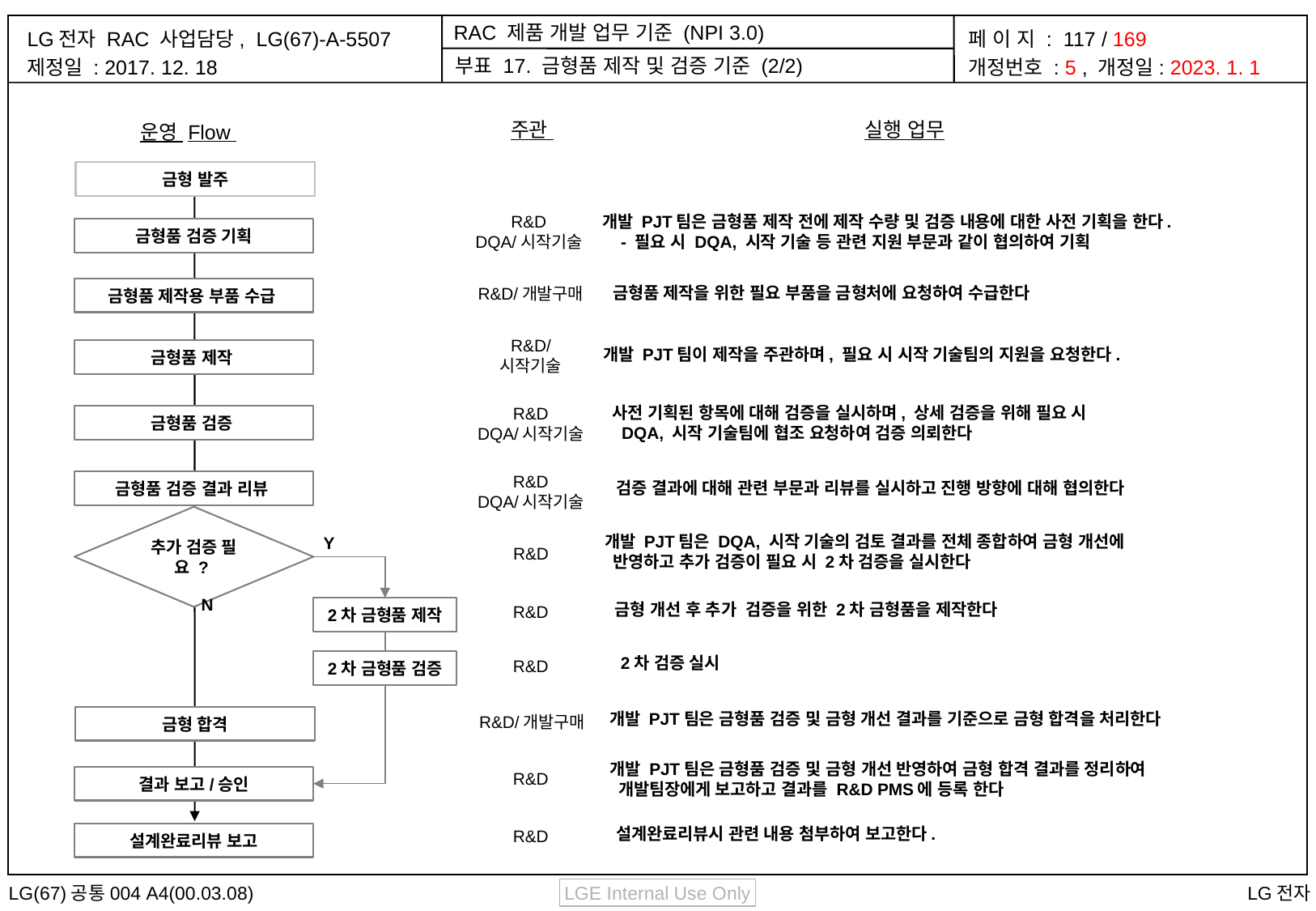

부표 17. 금형품 제작 및 검증 기준 (2/2)
주관
실행 업무
운영 Flow
금형 발주
R&D
DQA/시작기술
개발 PJT팀은 금형품 제작 전에 제작 수량 및 검증 내용에 대한 사전 기획을 한다.
    - 필요 시 DQA, 시작 기술 등 관련 지원 부문과 같이 협의하여 기획
금형품 검증 기획
금형품 제작을 위한 필요 부품을 금형처에 요청하여 수급한다
R&D/개발구매
금형품 제작용 부품 수급
R&D/
시작기술
개발 PJT팀이 제작을 주관하며, 필요 시 시작 기술팀의 지원을 요청한다.
금형품 제작
사전 기획된 항목에 대해 검증을 실시하며, 상세 검증을 위해 필요 시
  DQA, 시작 기술팀에 협조 요청하여 검증 의뢰한다
R&D
DQA/시작기술
금형품 검증
R&D
DQA/시작기술
금형품 검증 결과 리뷰
검증 결과에 대해 관련 부문과 리뷰를 실시하고 진행 방향에 대해 협의한다
개발 PJT팀은 DQA, 시작 기술의 검토 결과를 전체 종합하여 금형 개선에
 반영하고 추가 검증이 필요 시 2차 검증을 실시한다
추가 검증 필요 ?
Y
R&D
N
금형 개선 후 추가  검증을 위한 2차 금형품을 제작한다
R&D
2차 금형품 제작
2차 검증 실시
R&D
2차 금형품 검증
개발 PJT팀은 금형품 검증 및 금형 개선 결과를 기준으로 금형 합격을 처리한다
R&D/개발구매
금형 합격
개발 PJT팀은 금형품 검증 및 금형 개선 반영하여 금형 합격 결과를 정리하여
 개발팀장에게 보고하고 결과를 R&D PMS에 등록 한다
R&D
결과 보고/승인
설계완료리뷰시 관련 내용 첨부하여 보고한다.
R&D
설계완료리뷰 보고